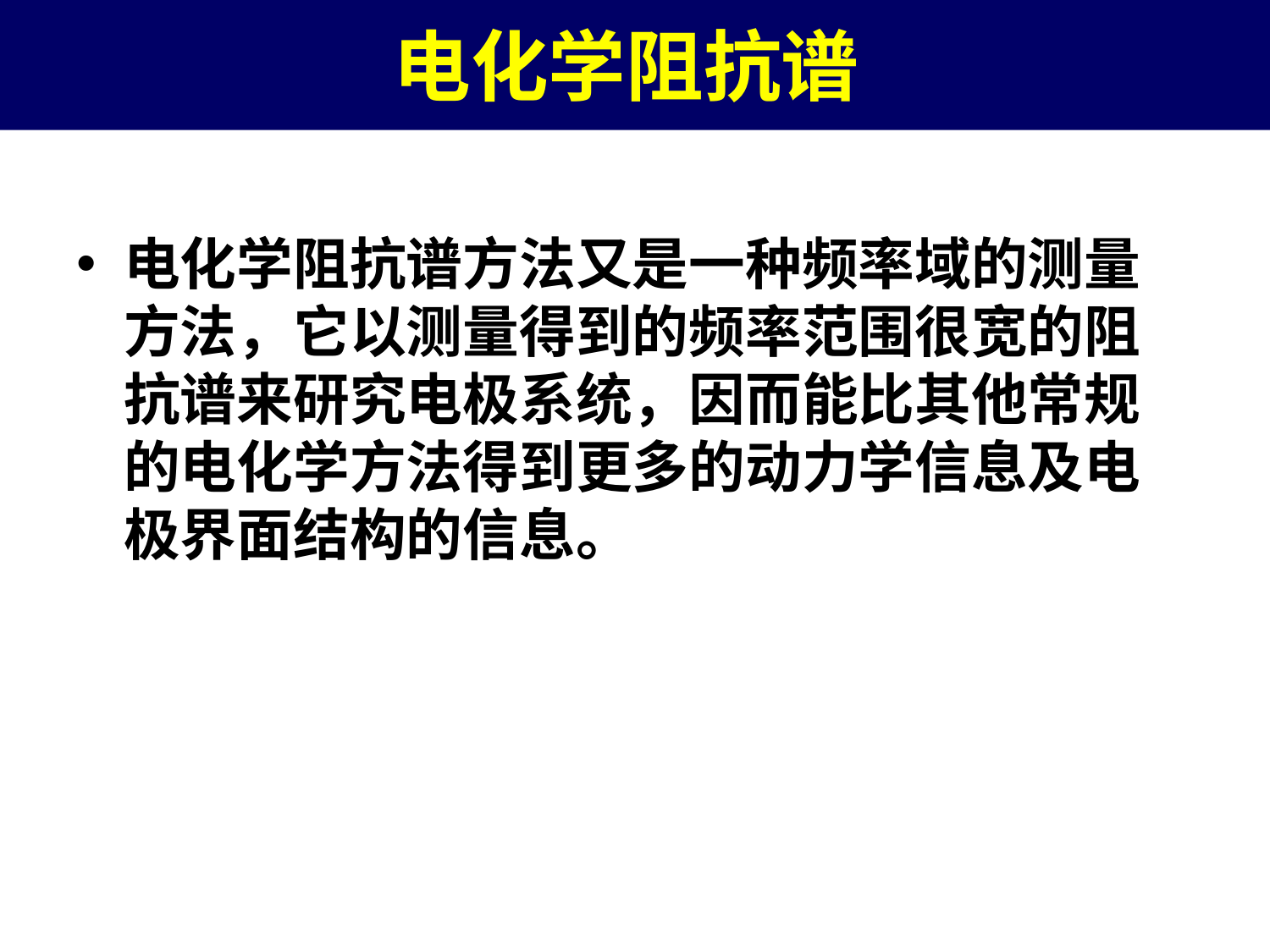

# 电化学阻抗谱
电化学阻抗谱方法又是一种频率域的测量方法，它以测量得到的频率范围很宽的阻抗谱来研究电极系统，因而能比其他常规的电化学方法得到更多的动力学信息及电极界面结构的信息。